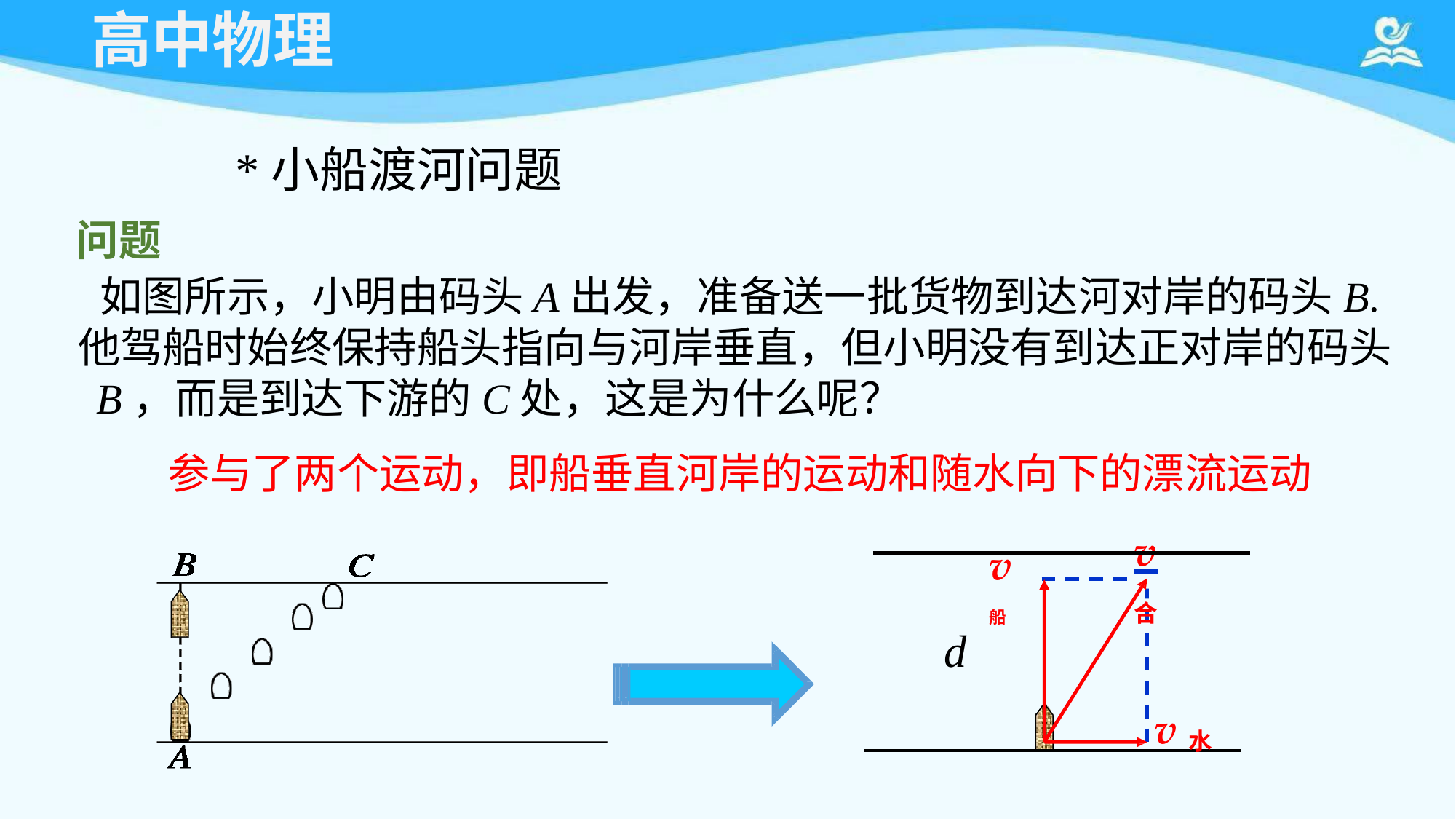

# 高中物理
*小船渡河问题
问题
如图所示，小明由码头A出发，准备送一批货物到达河对岸的码头B.  他驾船时始终保持船头指向与河岸垂直，但小明没有到达正对岸的码头
B，而是到达下游的C处，这是为什么呢？
参与了两个运动，即船垂直河岸的运动和随水向下的漂流运动
v合
v船

d
v水